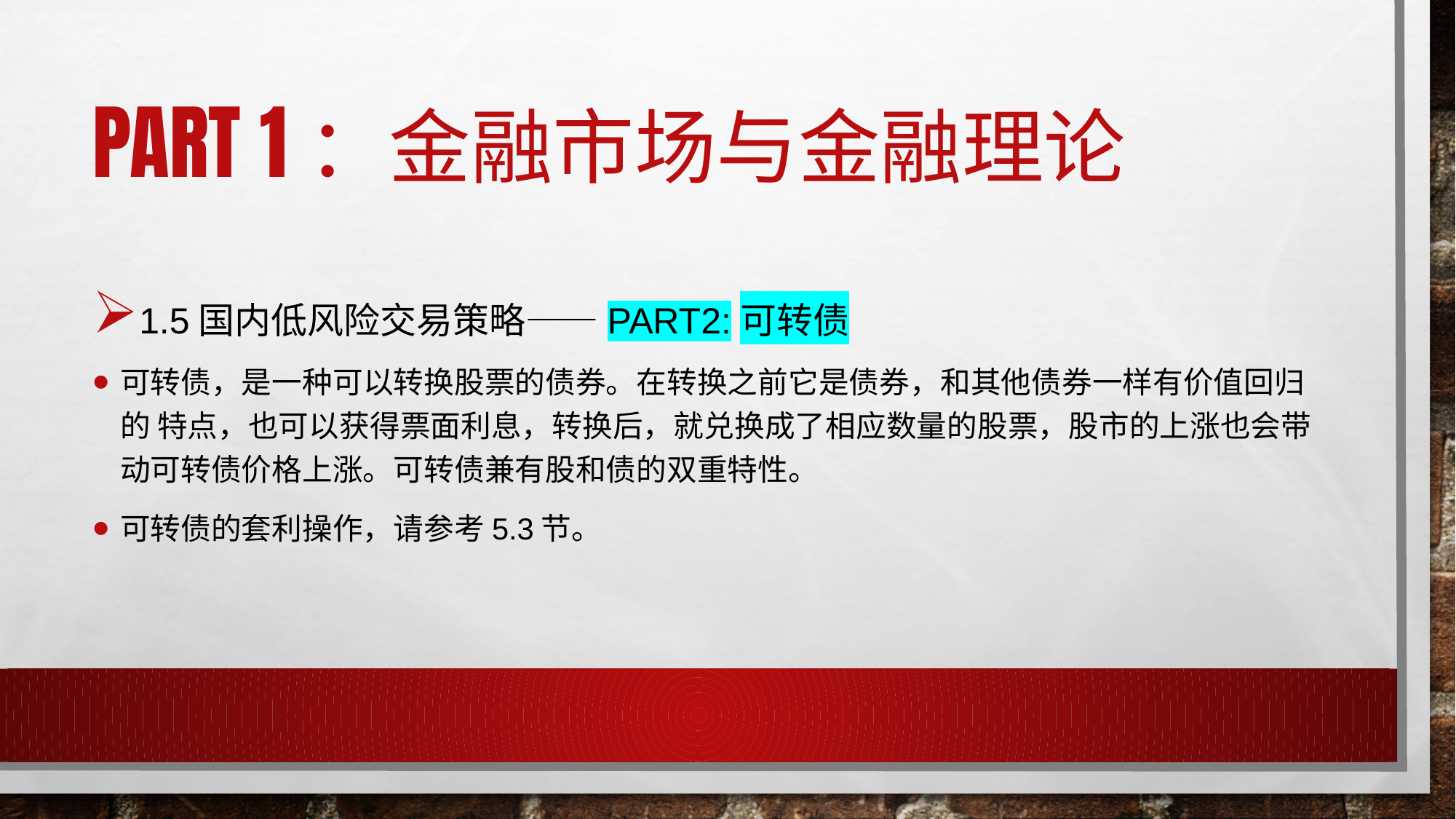

# Part 1：金融市场与金融理论
1.5国内低风险交易策略——PART2:可转债
可转债，是⼀种可以转换股票的债券。在转换之前它是债券，和其他债券⼀样有价值回归的 特点，也可以获得票面利息，转换后，就兑换成了相应数量的股票，股市的上涨也会带动可转债价格上涨。可转债兼有股和债的双重特性。
可转债的套利操作，请参考5.3节。